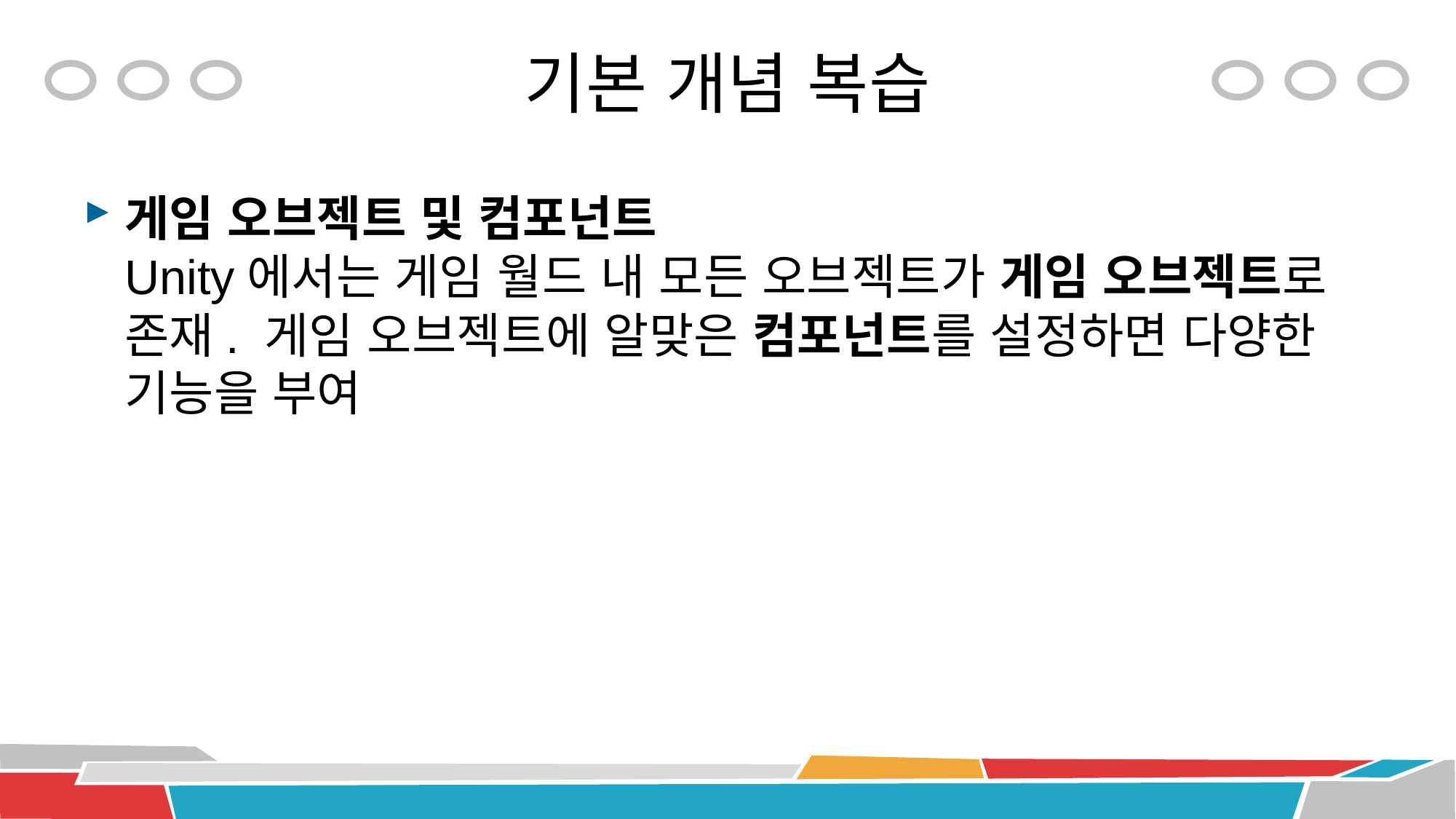

# 기본 개념 복습
게임 오브젝트 및 컴포넌트
Unity에서는 게임 월드 내 모든 오브젝트가 게임 오브젝트로 존재. 게임 오브젝트에 알맞은 컴포넌트를 설정하면 다양한 기능을 부여